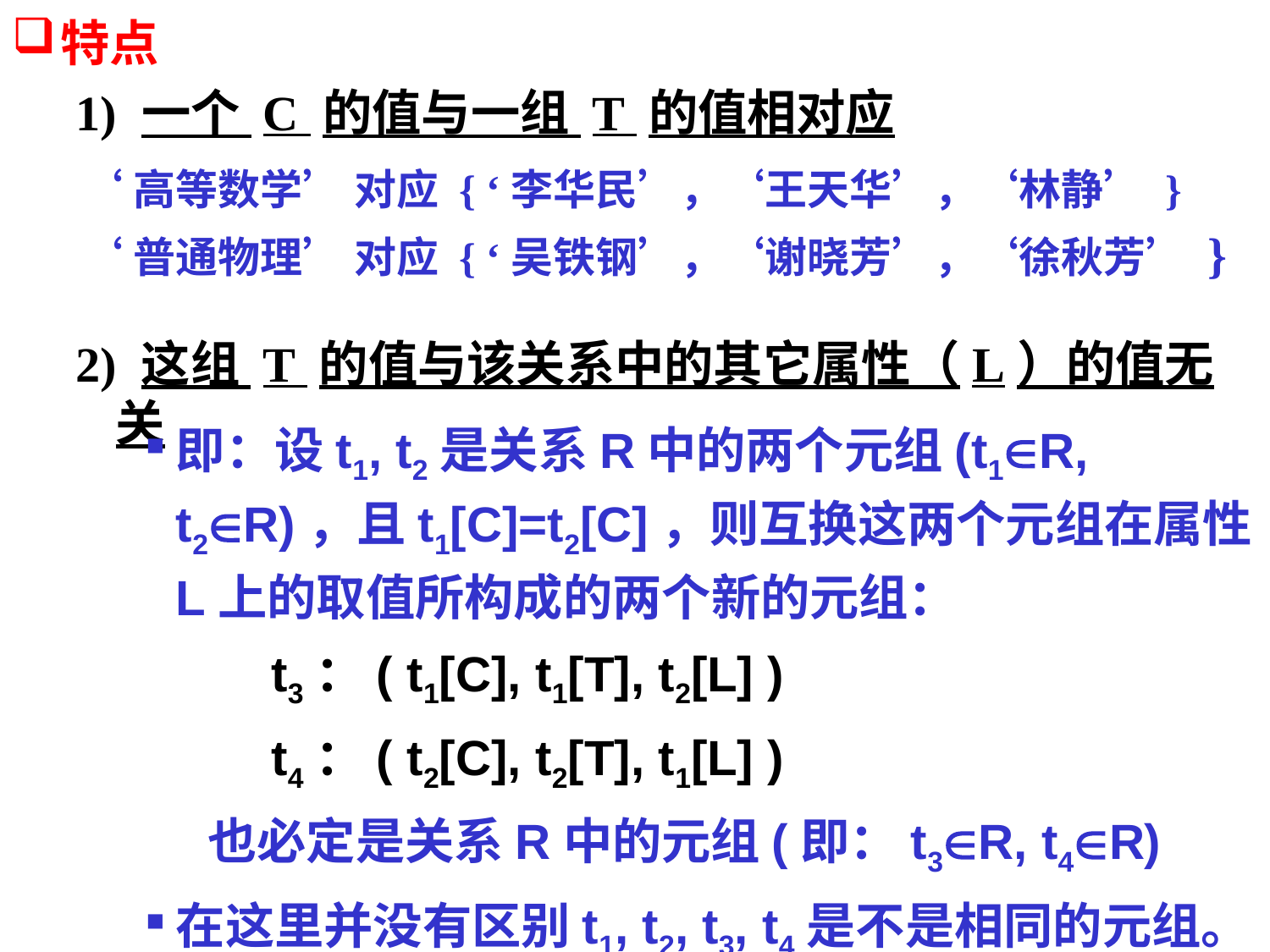

# 特点
1) 一个 C 的值与一组 T 的值相对应
‘高等数学’ 对应 { ‘李华民’，‘王天华’，‘林静’ }
‘普通物理’ 对应 { ‘吴铁钢’，‘谢晓芳’，‘徐秋芳’ }
2) 这组 T 的值与该关系中的其它属性（L）的值无关
即：设t1, t2是关系R中的两个元组(t1∈R, t2∈R)，且t1[C]=t2[C]，则互换这两个元组在属性L上的取值所构成的两个新的元组：
t3：( t1[C], t1[T], t2[L] )
t4：( t2[C], t2[T], t1[L] )
也必定是关系R中的元组(即：t3∈R, t4∈R)
在这里并没有区别t1, t2, t3, t4是不是相同的元组。
129
2007年度-教育部-IBM精品课程-南京大学计算机科学与技术系